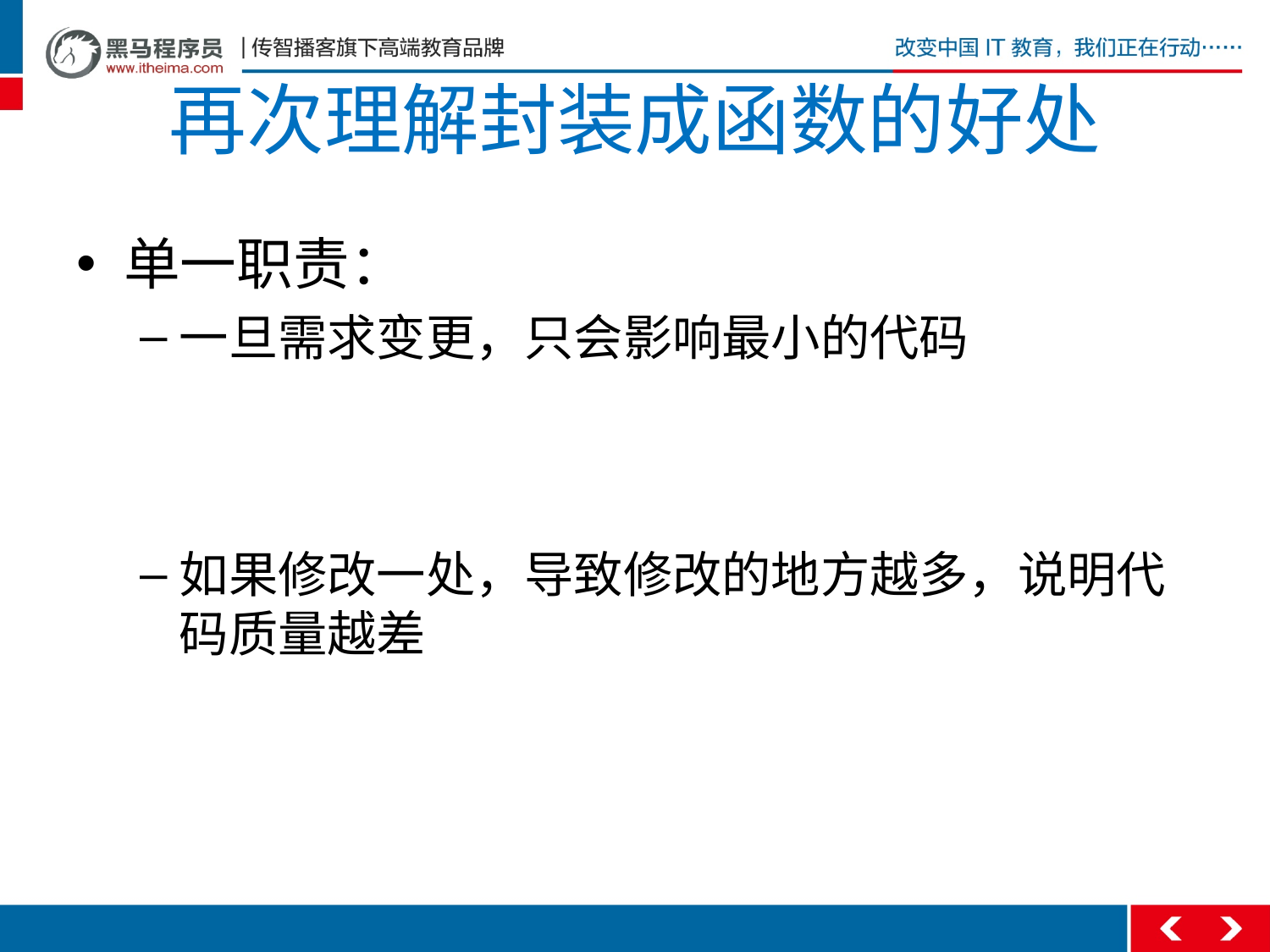

# 再次理解封装成函数的好处
单一职责：
一旦需求变更，只会影响最小的代码

如果修改一处，导致修改的地方越多，说明代码质量越差